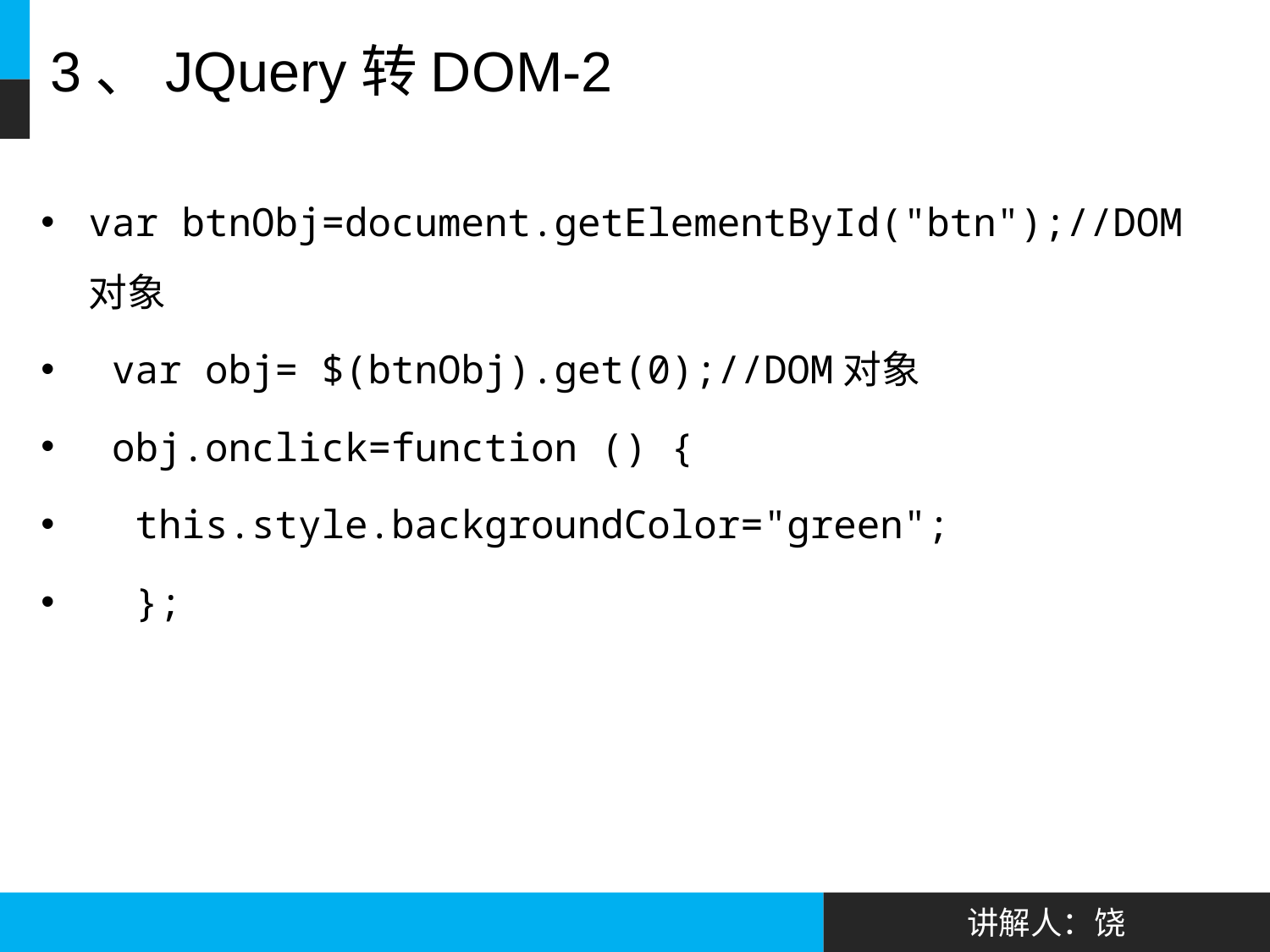

# 3、JQuery转DOM-2
var btnObj=document.getElementById("btn");//DOM对象
 var obj= $(btnObj).get(0);//DOM对象
 obj.onclick=function () {
  this.style.backgroundColor="green";
  };